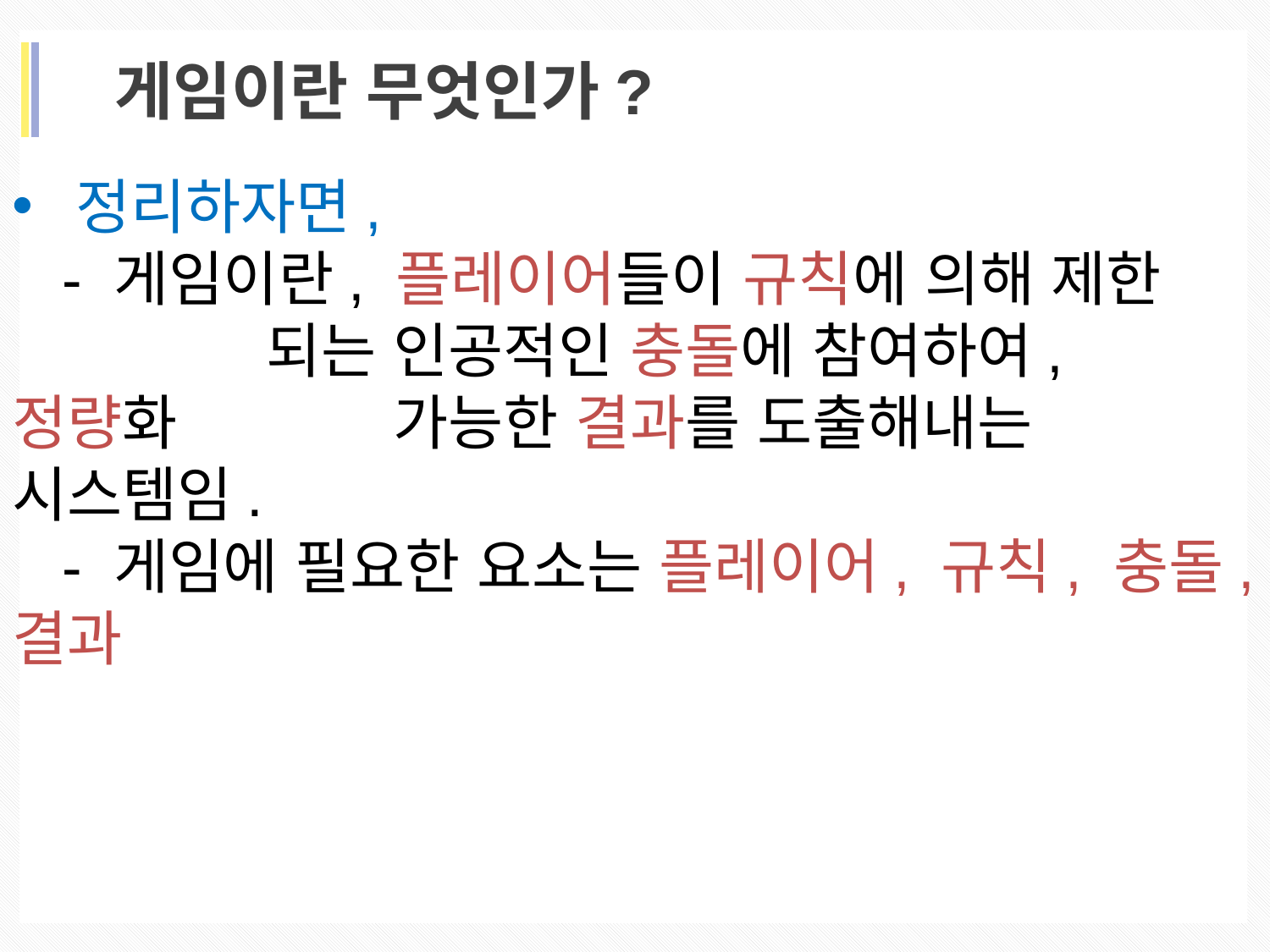

게임이란 무엇인가?
정리하자면,
   - 게임이란, 플레이어들이 규칙에 의해 제한		되는 인공적인 충돌에 참여하여, 정량화 		가능한 결과를 도출해내는 시스템임.
   - 게임에 필요한 요소는 플레이어, 규칙, 충돌, 결과